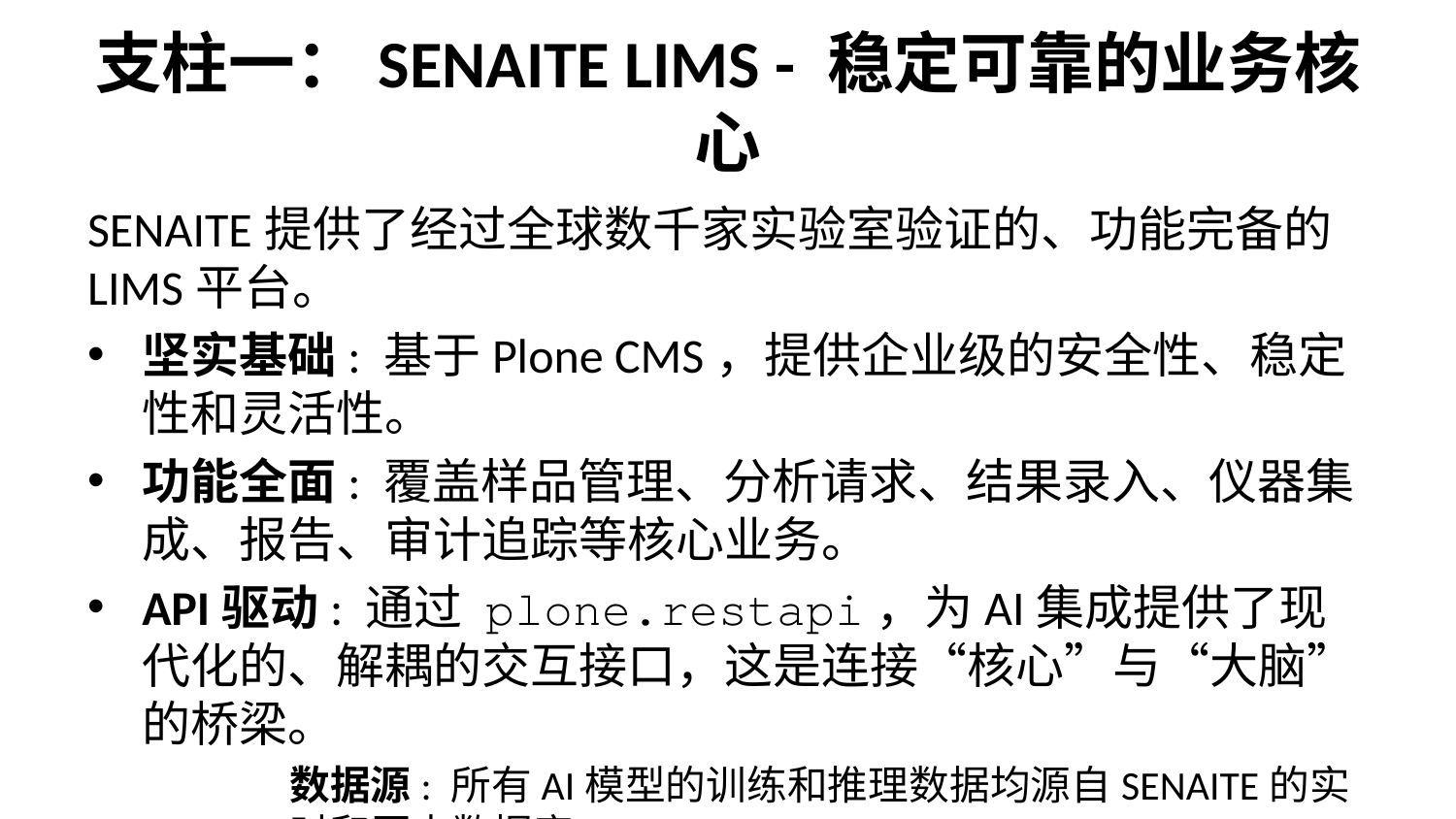

# 支柱一：SENAITE LIMS - 稳定可靠的业务核心
SENAITE提供了经过全球数千家实验室验证的、功能完备的LIMS平台。
坚实基础: 基于Plone CMS，提供企业级的安全性、稳定性和灵活性。
功能全面: 覆盖样品管理、分析请求、结果录入、仪器集成、报告、审计追踪等核心业务。
API驱动: 通过 plone.restapi，为AI集成提供了现代化的、解耦的交互接口，这是连接“核心”与“大脑”的桥梁。
数据源: 所有AI模型的训练和推理数据均源自SENAITE的实时和历史数据库。